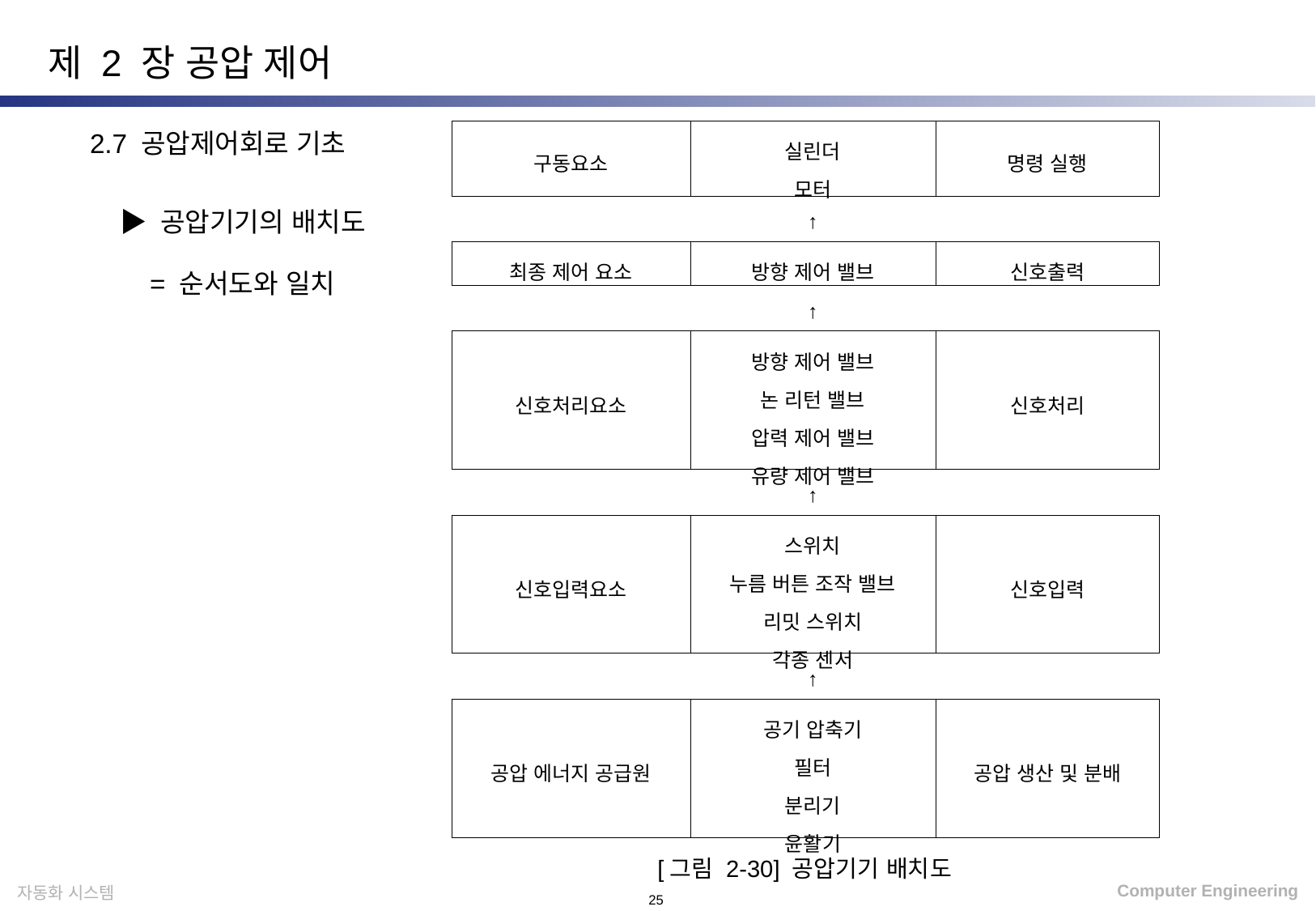

제 2 장 공압 제어
2.7 공압제어회로 기초
| 구동요소 | 실린더 모터 | 명령 실행 |
| --- | --- | --- |
|  | ↑ |  |
| 최종 제어 요소 | 방향 제어 밸브 | 신호출력 |
|  | ↑ |  |
| 신호처리요소 | 방향 제어 밸브 논 리턴 밸브 압력 제어 밸브 유량 제어 밸브 | 신호처리 |
|  | ↑ |  |
| 신호입력요소 | 스위치 누름 버튼 조작 밸브 리밋 스위치 각종 센서 | 신호입력 |
|  | ↑ |  |
| 공압 에너지 공급원 | 공기 압축기 필터 분리기 윤활기 | 공압 생산 및 분배 |
▶ 공압기기의 배치도
    = 순서도와 일치
[그림 2-30] 공압기기 배치도